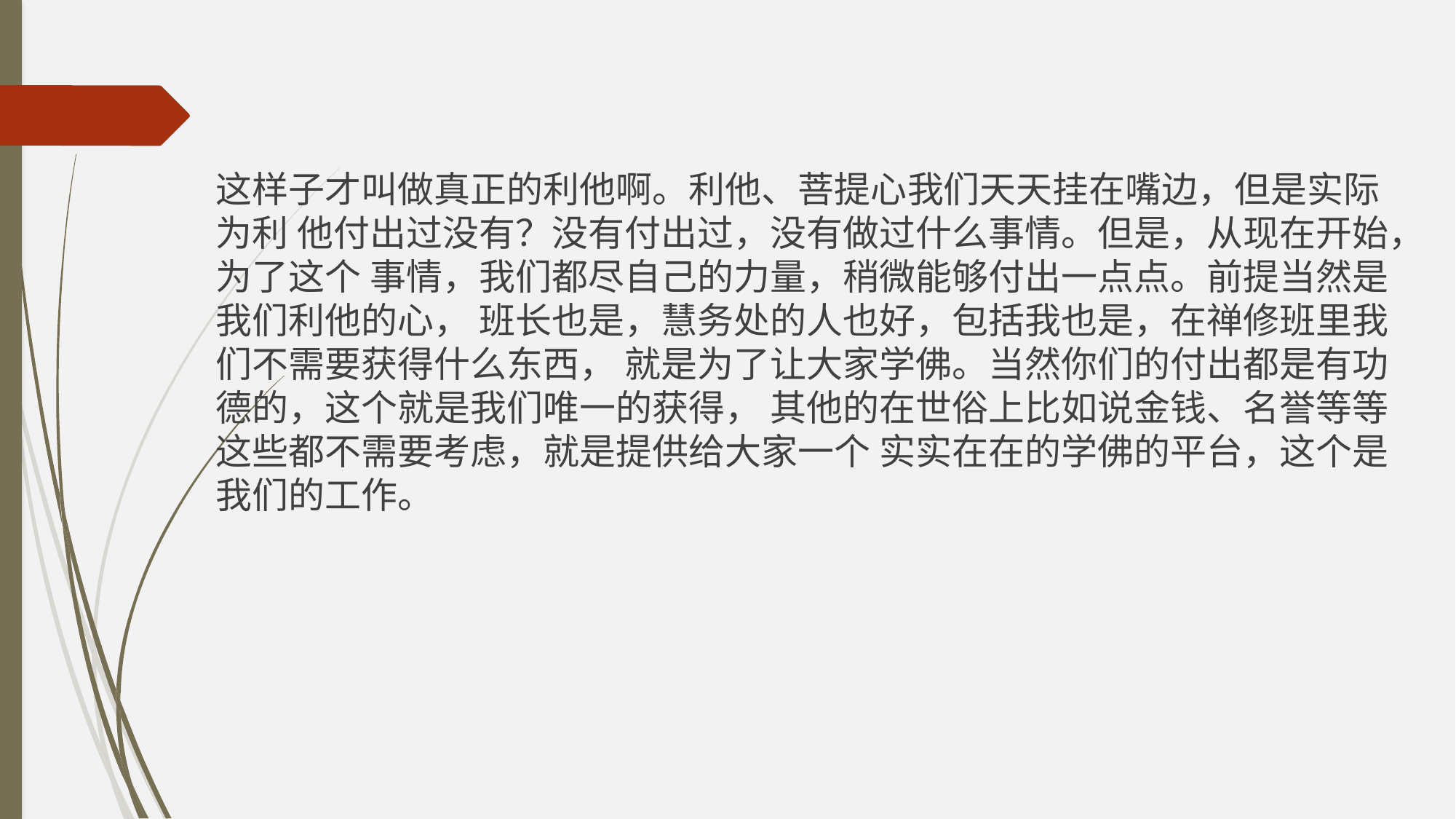

这样子才叫做真正的利他啊。利他、菩提心我们天天挂在嘴边，但是实际为利 他付出过没有？没有付出过，没有做过什么事情。但是，从现在开始，为了这个 事情，我们都尽自己的力量，稍微能够付出一点点。前提当然是我们利他的心， 班长也是，慧务处的人也好，包括我也是，在禅修班里我们不需要获得什么东西， 就是为了让大家学佛。当然你们的付出都是有功德的，这个就是我们唯一的获得， 其他的在世俗上比如说金钱、名誉等等这些都不需要考虑，就是提供给大家一个 实实在在的学佛的平台，这个是我们的工作。